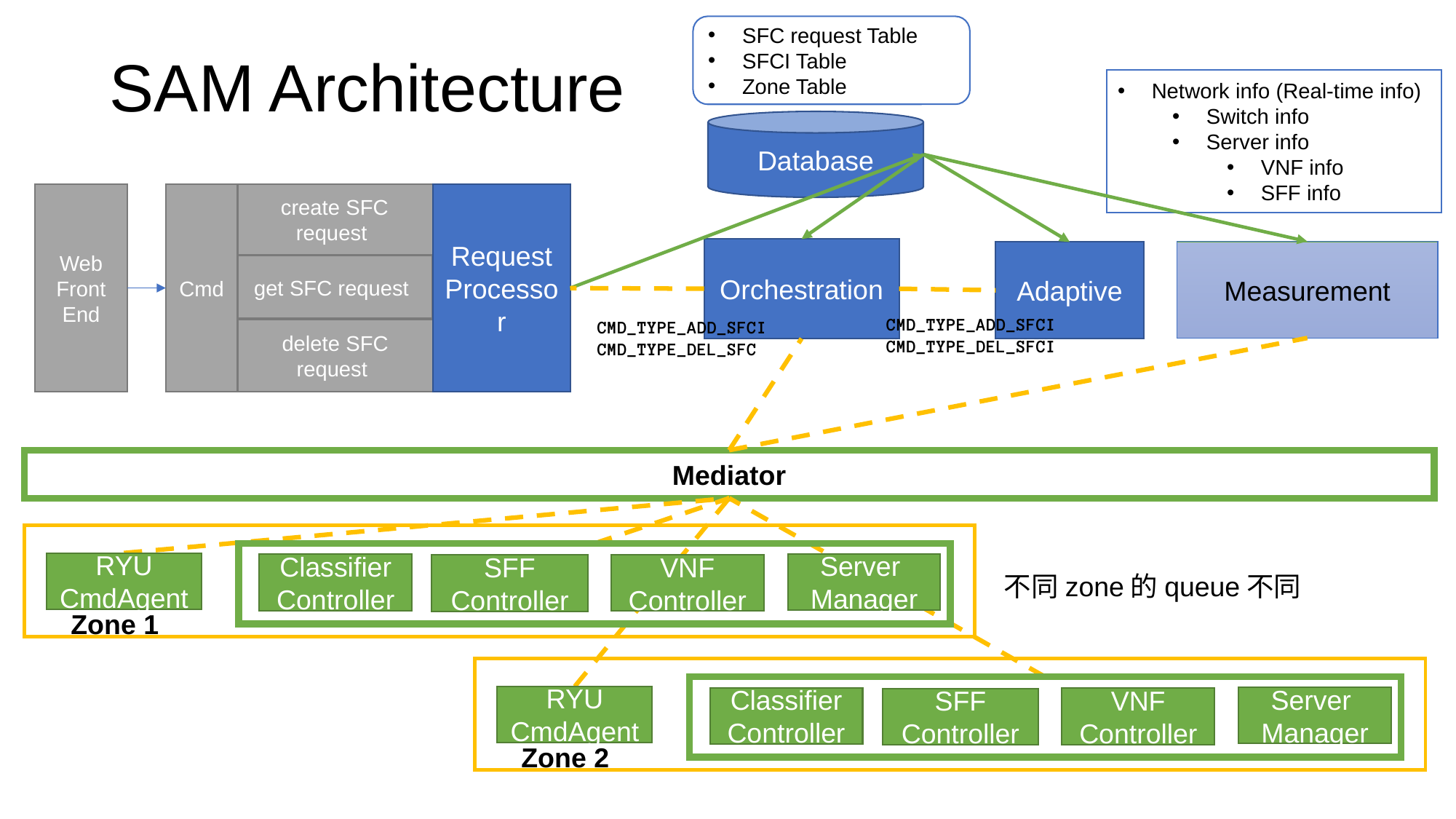

# SAM Architecture
SFC request Table
SFCI Table
Zone Table
Network info (Real-time info)
Switch info
Server info
VNF info
SFF info
Database
create SFC request
Web
Front
End
Cmd
Request
Processor
Orchestration
Measurement
Adaptive
get SFC request
CMD_TYPE_ADD_SFCI
CMD_TYPE_DEL_SFCI
CMD_TYPE_ADD_SFCI
CMD_TYPE_DEL_SFC
delete SFC request
Mediator

Server
Manager
Classifier
Controller
VNF
Controller
SFF
Controller
RYU CmdAgent
Zone 1
不同zone的queue不同

Server
Manager
Classifier
Controller
VNF
Controller
SFF
Controller
RYU CmdAgent
Zone 2